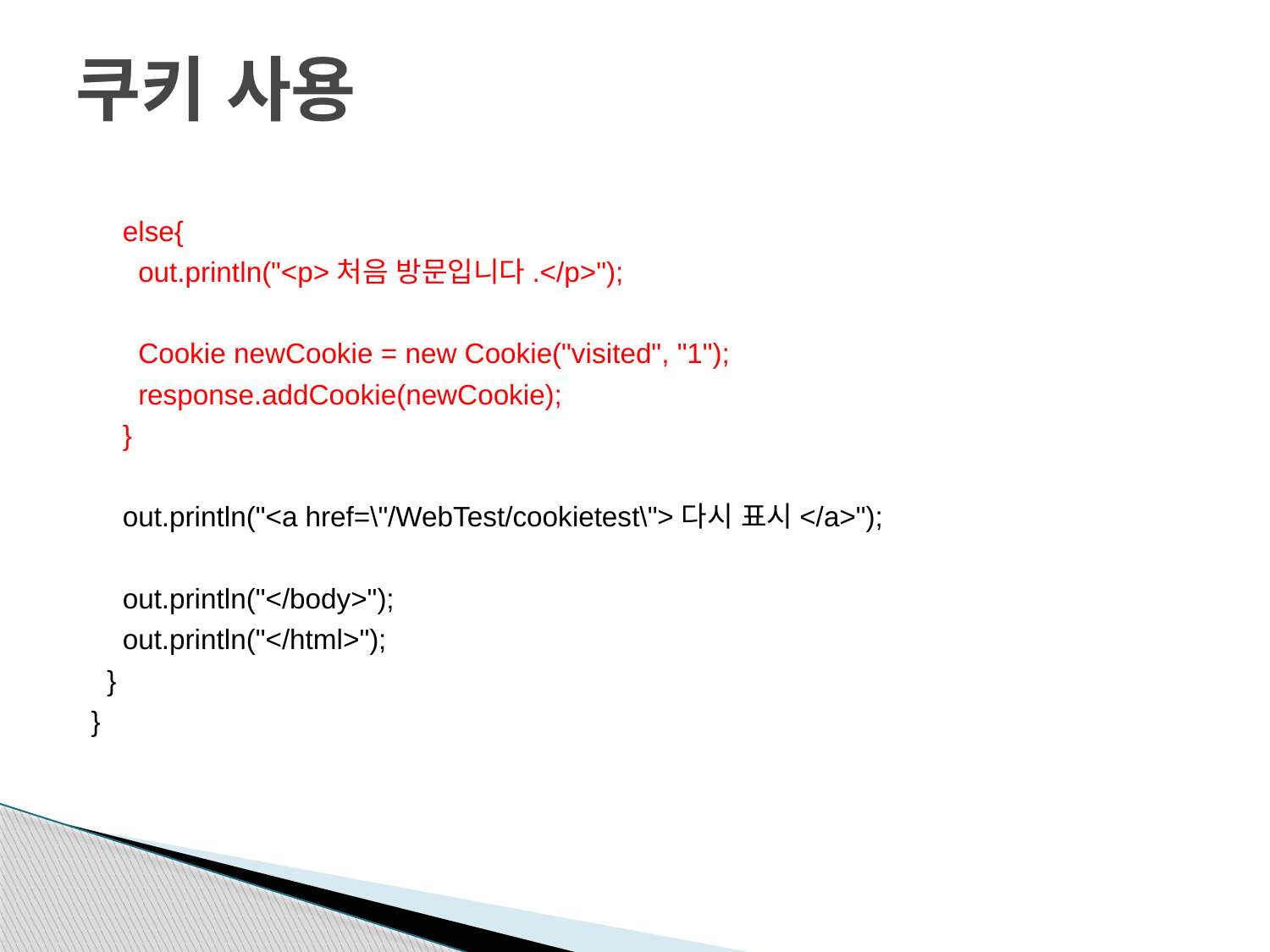

# 쿠키 사용

    else{
      out.println("<p>처음 방문입니다.</p>");

      Cookie newCookie = new Cookie("visited", "1");
      response.addCookie(newCookie);
    }

    out.println("<a href=\"/WebTest/cookietest\">다시 표시</a>");

    out.println("</body>");
    out.println("</html>");
  }
}